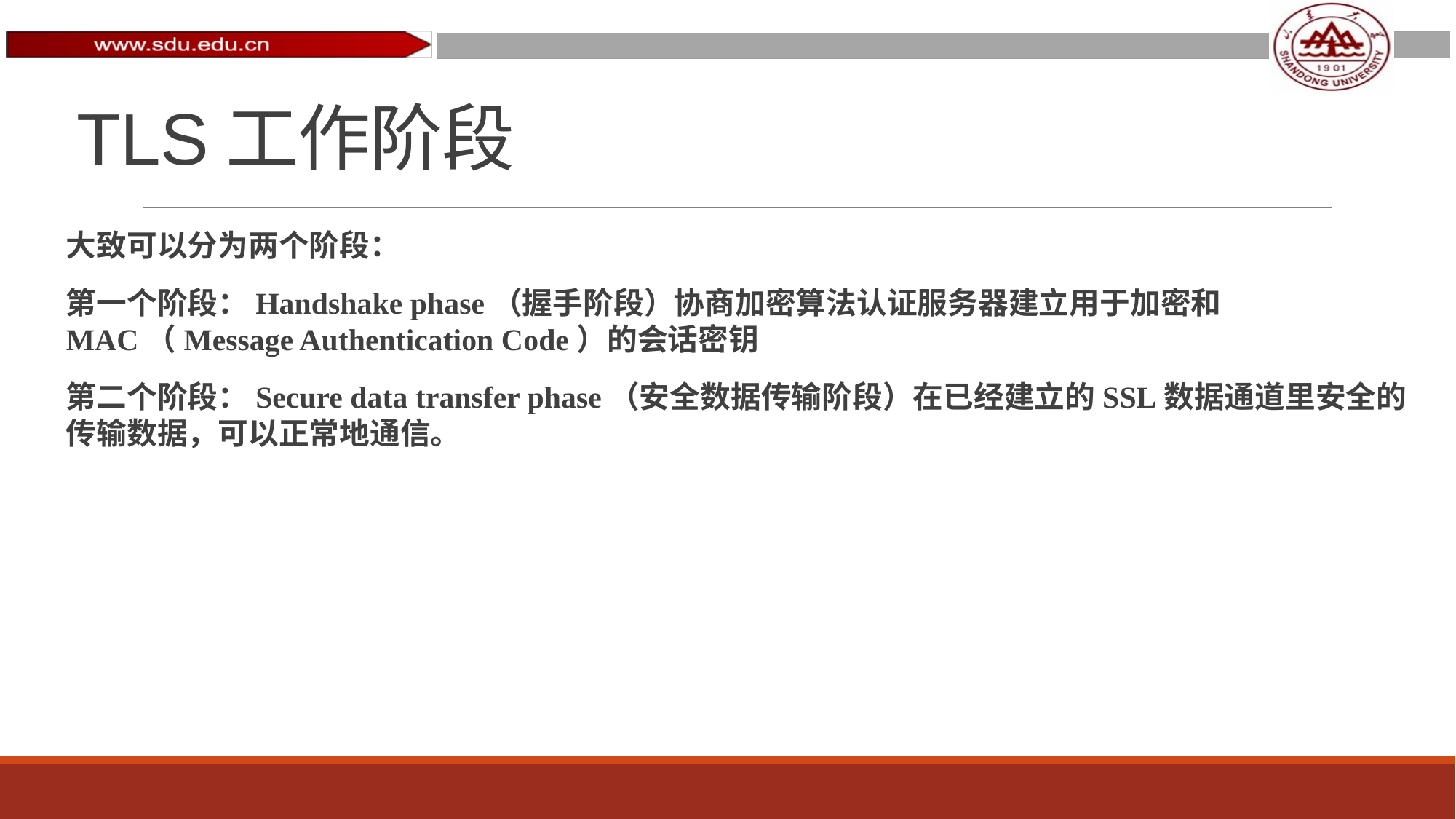

# TLS工作阶段
大致可以分为两个阶段：
第一个阶段：Handshake phase（握手阶段）协商加密算法认证服务器建立用于加密和MAC（Message Authentication Code）的会话密钥
第二个阶段：Secure data transfer phase（安全数据传输阶段）在已经建立的SSL数据通道里安全的传输数据，可以正常地通信。